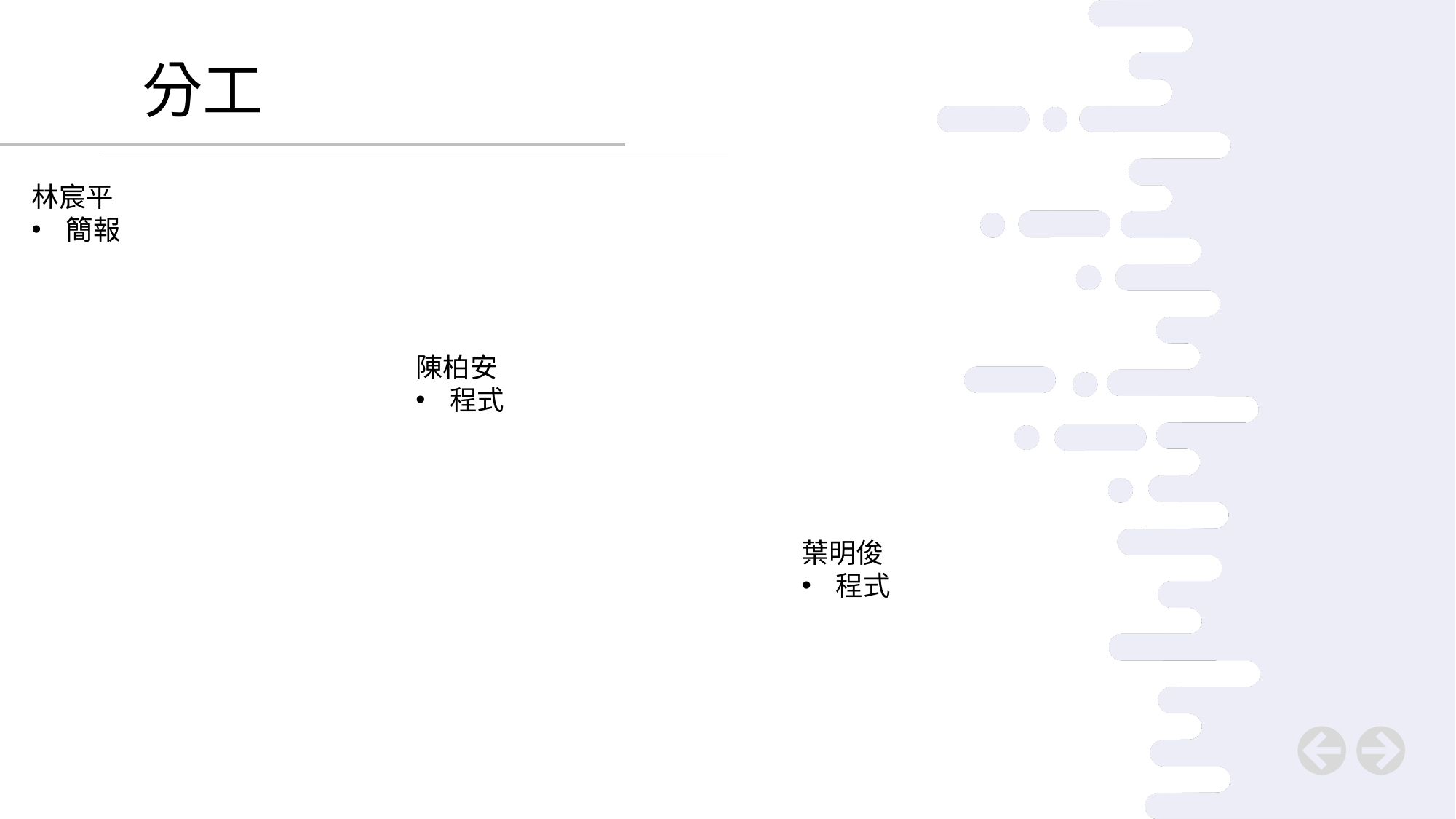

分工
林宸平
簡報
陳柏安
程式
葉明俊
程式